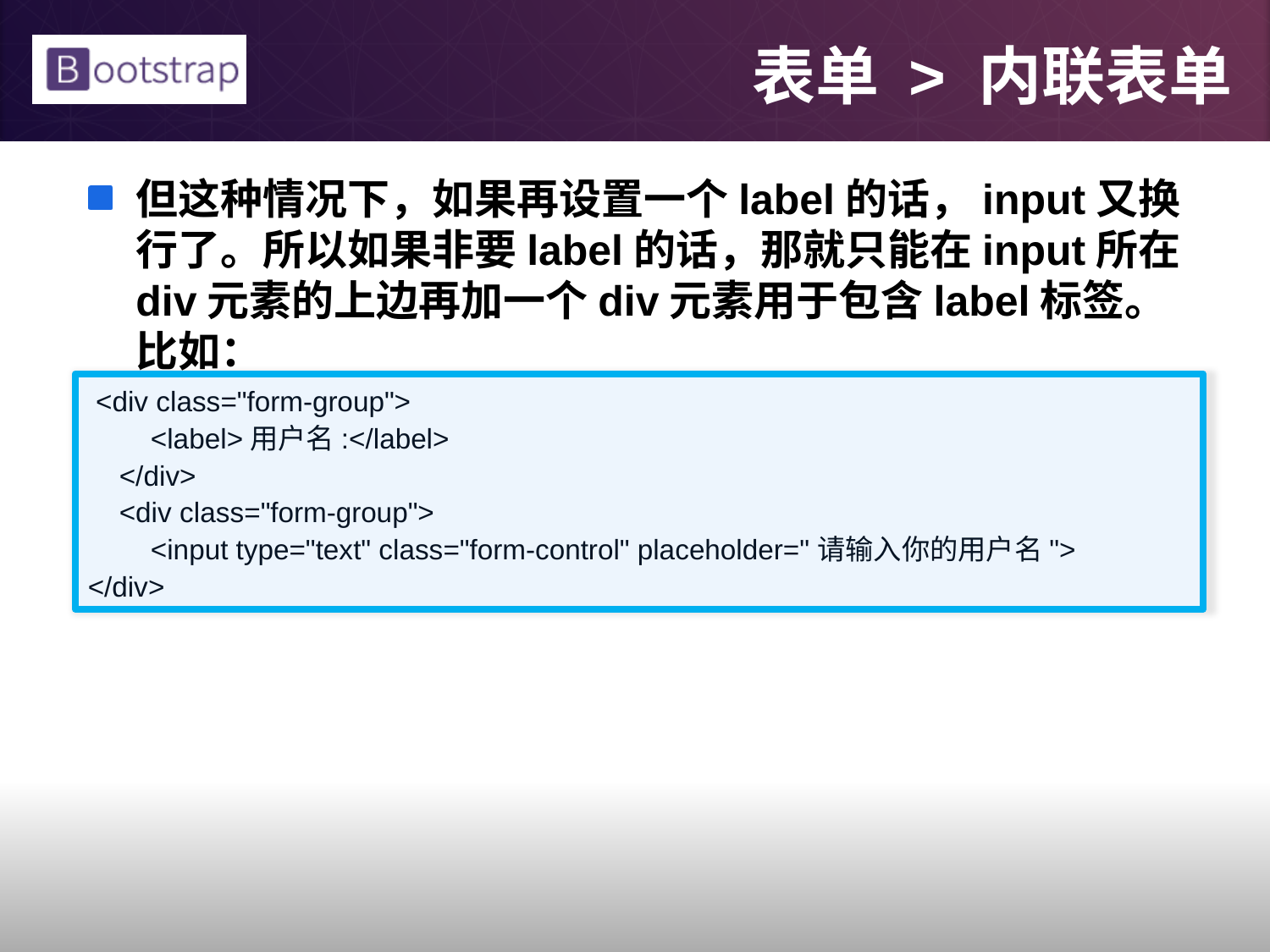

# 表单 > 内联表单
但这种情况下，如果再设置一个label的话，input又换行了。所以如果非要label的话，那就只能在input所在div元素的上边再加一个div元素用于包含label标签。比如：
 <div class="form-group">
        <label>用户名:</label>
    </div>
    <div class="form-group">
        <input type="text" class="form-control" placeholder="请输入你的用户名">
</div>